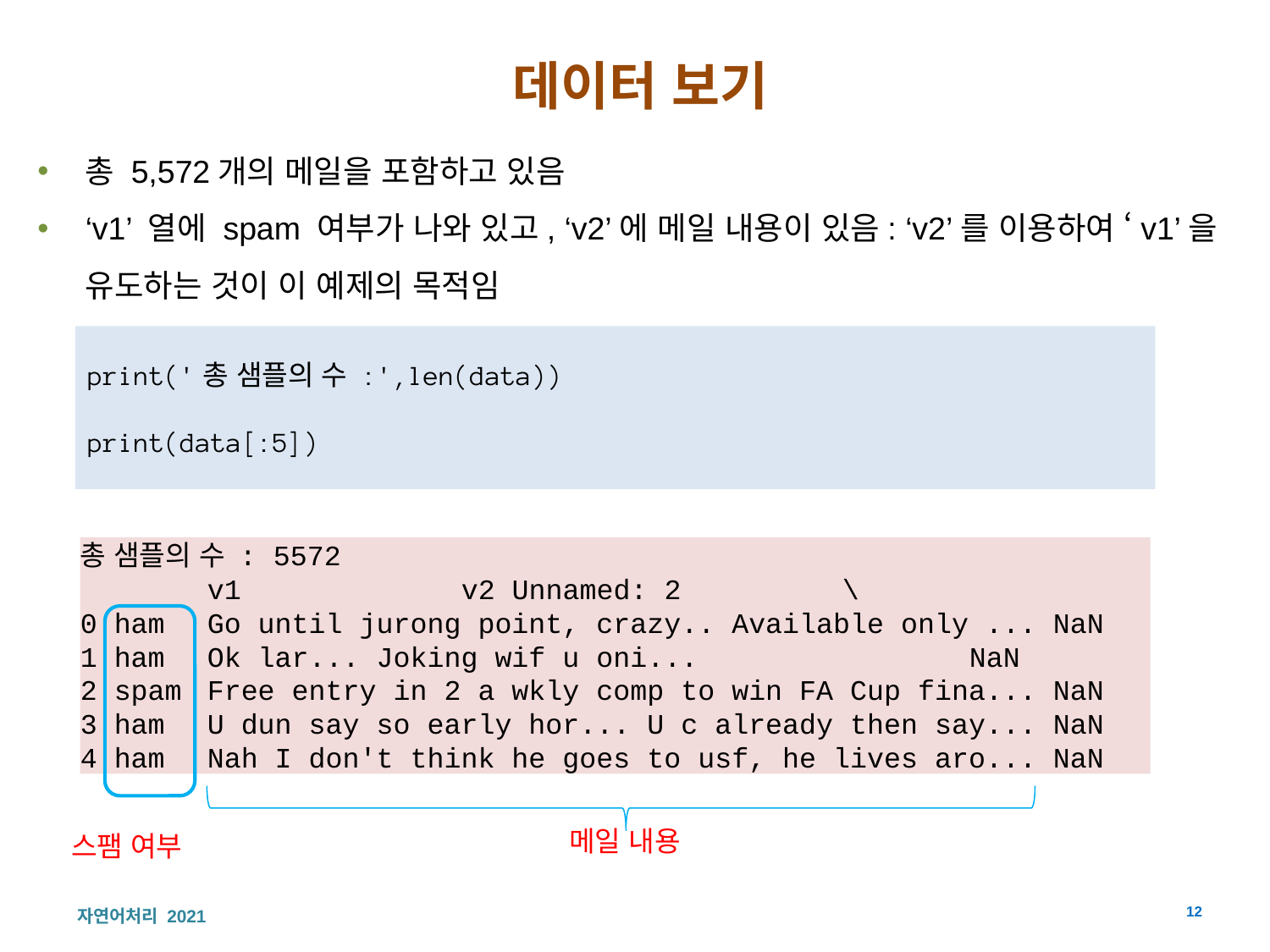

# 데이터 보기
총 5,572개의 메일을 포함하고 있음
‘v1’ 열에 spam 여부가 나와 있고, ‘v2’에 메일 내용이 있음: ‘v2’를 이용하여 ‘v1’을 유도하는 것이 이 예제의 목적임

print('총 샘플의 수 :',len(data))

print(data[:5])

총 샘플의 수 : 5572
	v1 		v2 Unnamed: 2 		\
0 ham 	Go until jurong point, crazy.. Available only ... NaN
1 ham 	Ok lar... Joking wif u oni... 		NaN
2 spam 	Free entry in 2 a wkly comp to win FA Cup fina... NaN
3 ham 	U dun say so early hor... U c already then say... NaN
4 ham 	Nah I don't think he goes to usf, he lives aro... NaN

메일 내용
스팸 여부